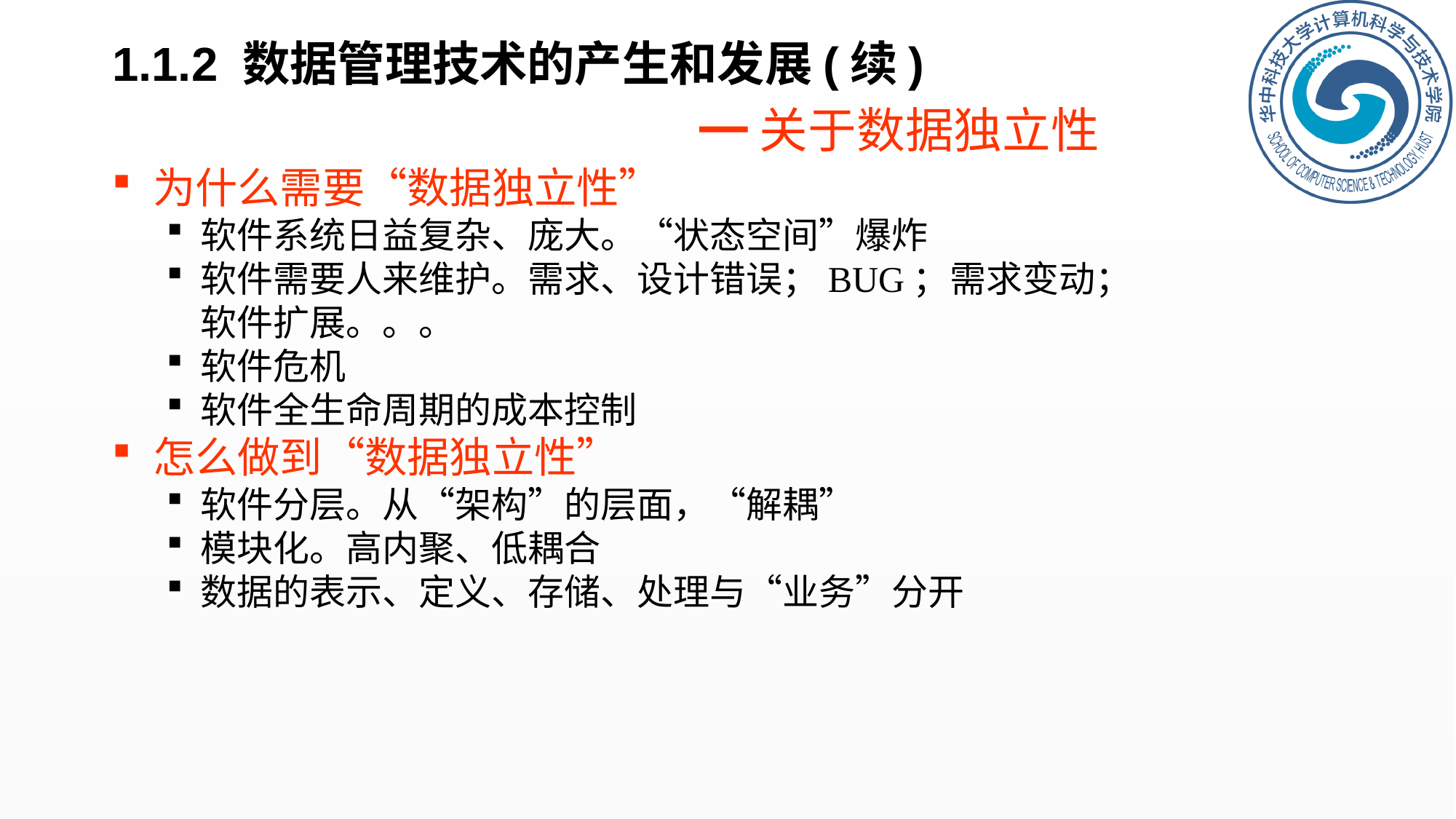

1.1.2 数据管理技术的产生和发展(续)
━关于数据独立性
为什么需要“数据独立性”
软件系统日益复杂、庞大。“状态空间”爆炸
软件需要人来维护。需求、设计错误；BUG；需求变动；软件扩展。。。
软件危机
软件全生命周期的成本控制
怎么做到“数据独立性”
软件分层。从“架构”的层面，“解耦”
模块化。高内聚、低耦合
数据的表示、定义、存储、处理与“业务”分开